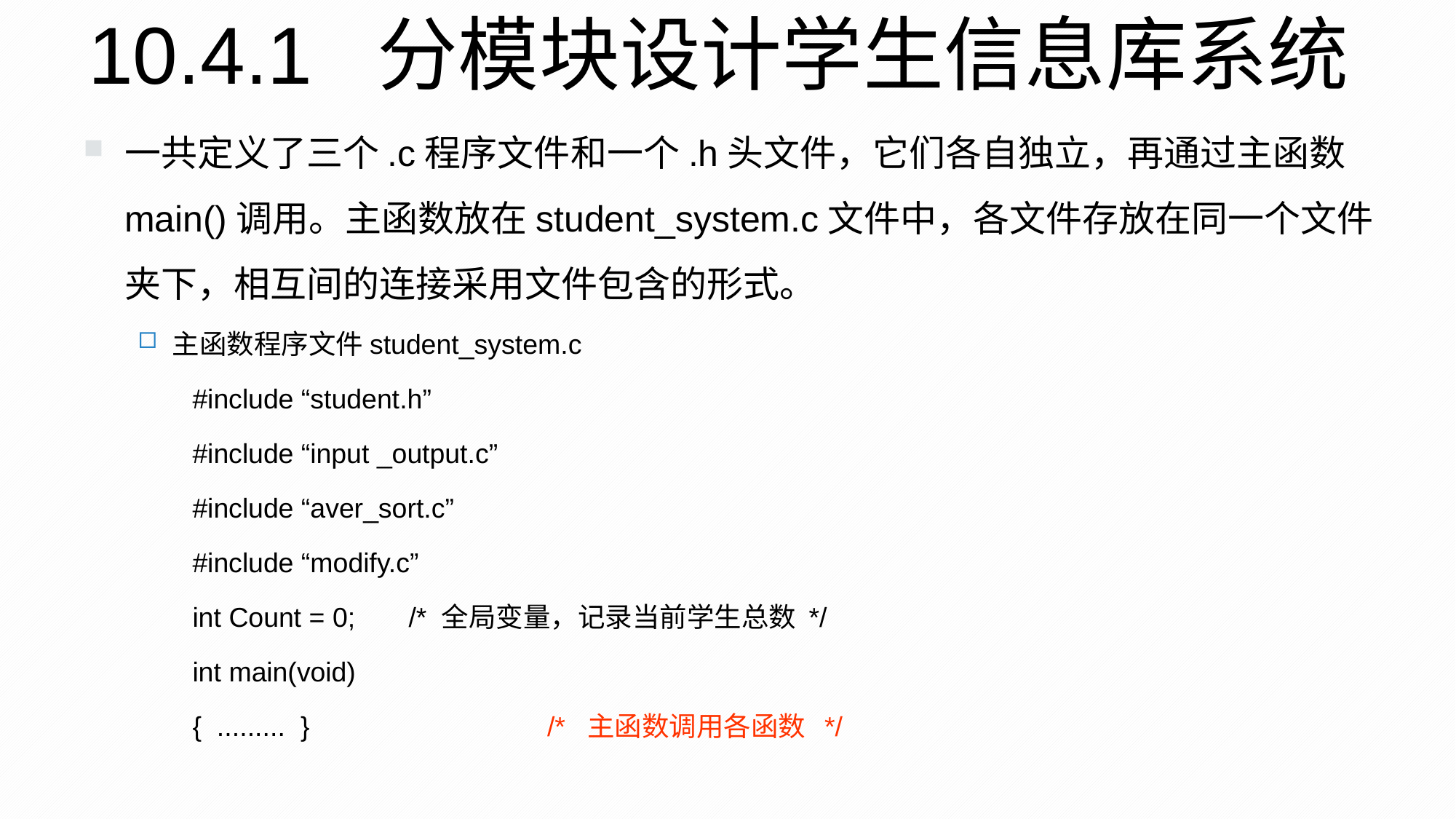

10.4.1  分模块设计学生信息库系统
一共定义了三个.c程序文件和一个.h头文件，它们各自独立，再通过主函数main()调用。主函数放在student_system.c文件中，各文件存放在同一个文件夹下，相互间的连接采用文件包含的形式。
主函数程序文件student_system.c
#include “student.h”
#include “input _output.c”
#include “aver_sort.c”
#include “modify.c”
int Count = 0;       /* 全局变量，记录当前学生总数 */
int main(void)
{  .........  }   		/*  主函数调用各函数  */